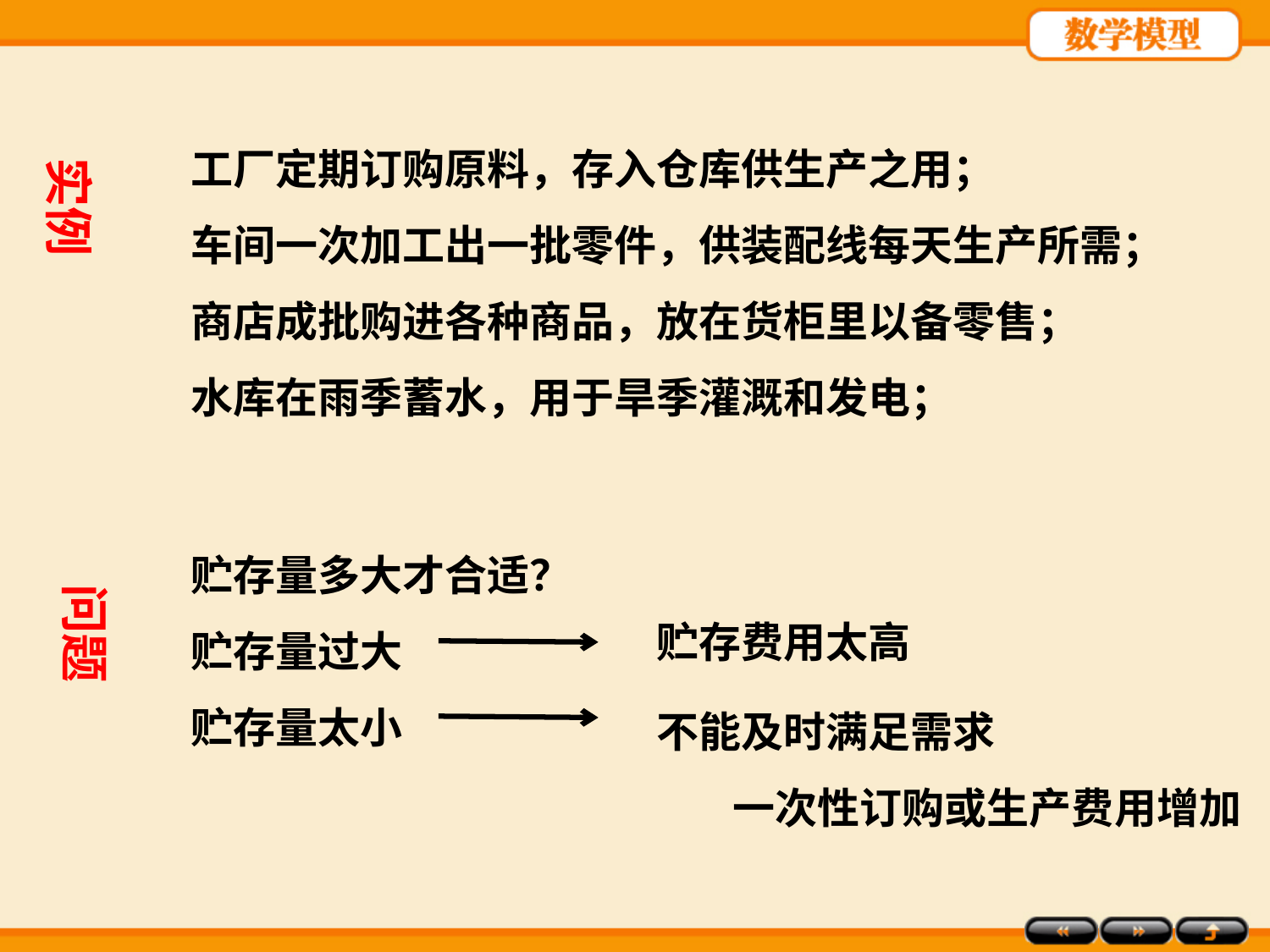

工厂定期订购原料，存入仓库供生产之用；
车间一次加工出一批零件，供装配线每天生产所需；
商店成批购进各种商品，放在货柜里以备零售；
水库在雨季蓄水，用于旱季灌溉和发电；

贮存量多大才合适？
贮存量过大
贮存量太小
实例
问题
贮存费用太高
不能及时满足需求                                          一次性订购或生产费用增加